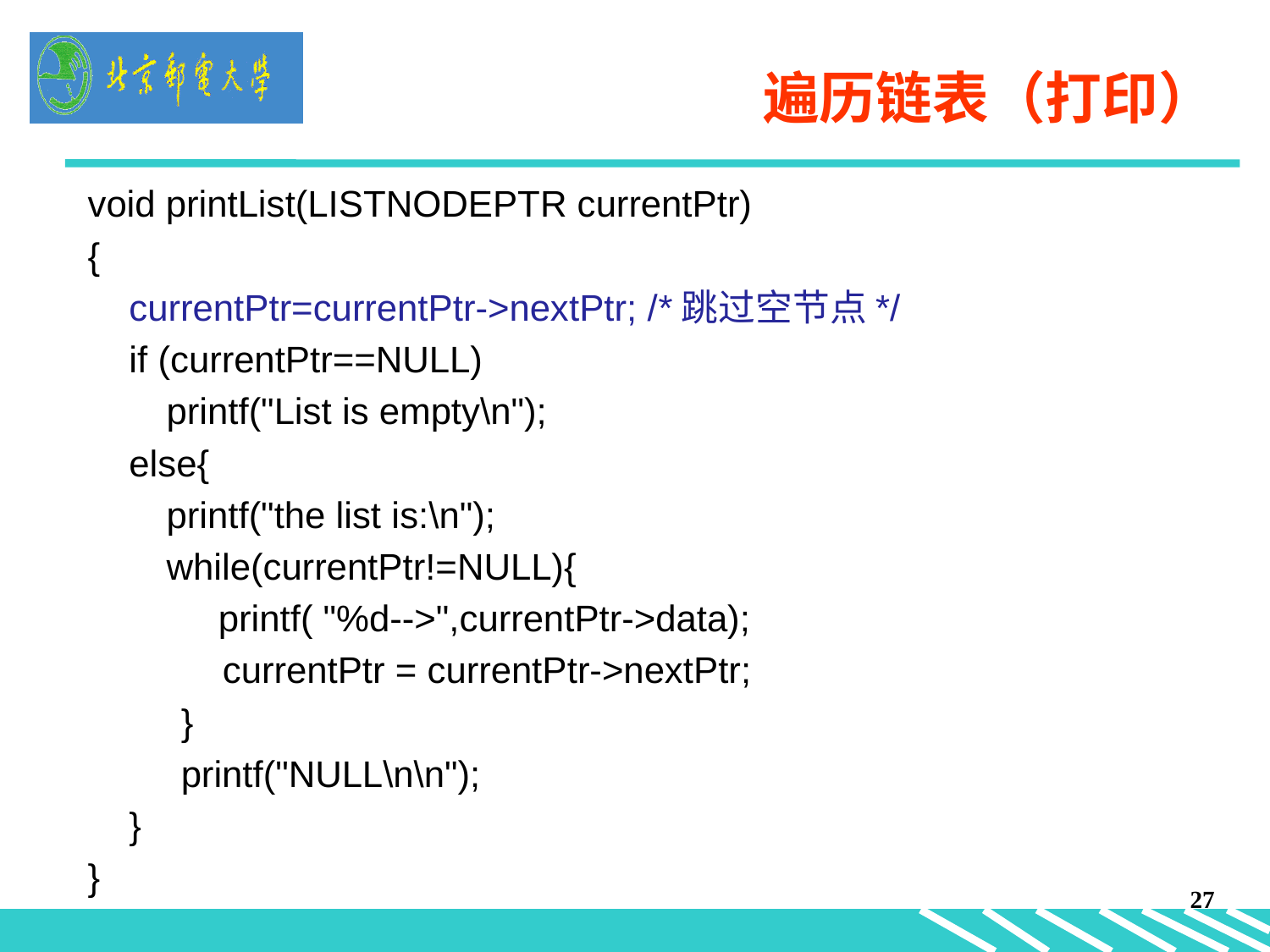

遍历链表（打印）
void printList(LISTNODEPTR currentPtr)
{
    currentPtr=currentPtr->nextPtr; /*跳过空节点*/
    if (currentPtr==NULL)
    	   printf("List is empty\n");
    else{
	   printf("the list is:\n");
	   while(currentPtr!=NULL){
   	        printf( "%d-->",currentPtr->data);
             currentPtr = currentPtr->nextPtr;
         }
         printf("NULL\n\n");
    }
}
27